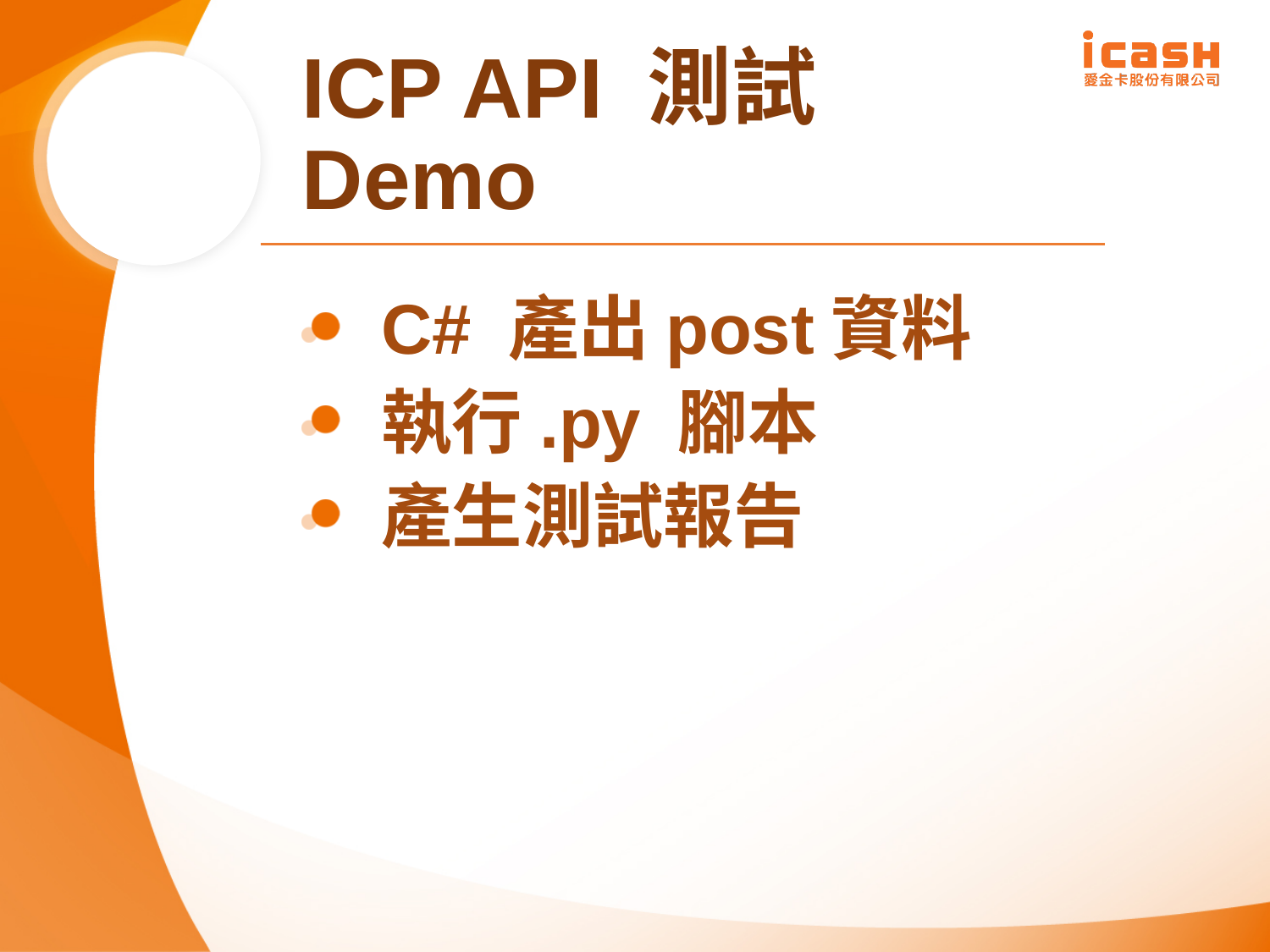

# ICP API 測試Demo
C# 產出post資料
執行.py 腳本
產生測試報告